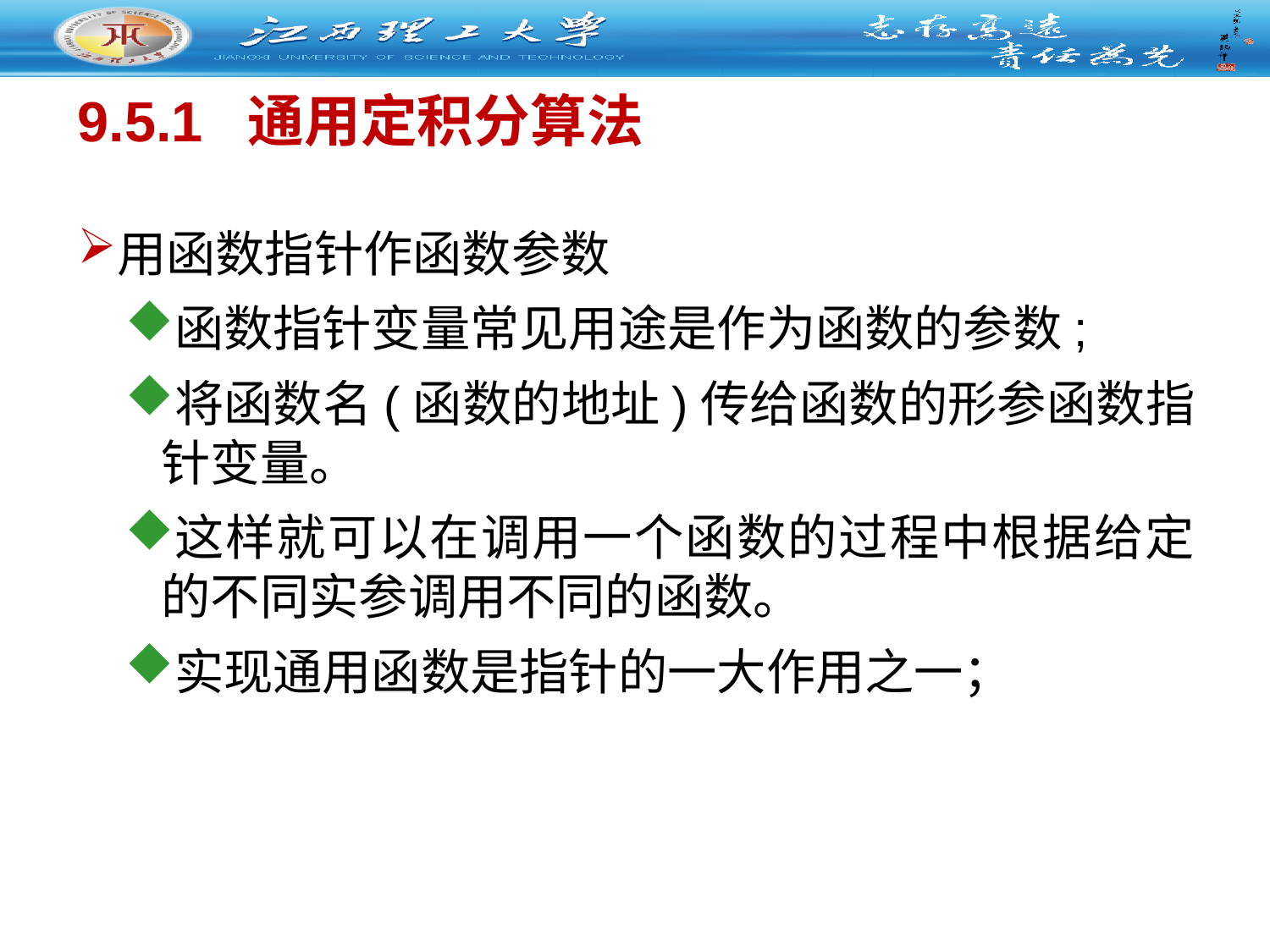

# 9.5.1  通用定积分算法
用函数指针作函数参数
函数指针变量常见用途是作为函数的参数;
将函数名(函数的地址)传给函数的形参函数指针变量。
这样就可以在调用一个函数的过程中根据给定的不同实参调用不同的函数。
实现通用函数是指针的一大作用之一；